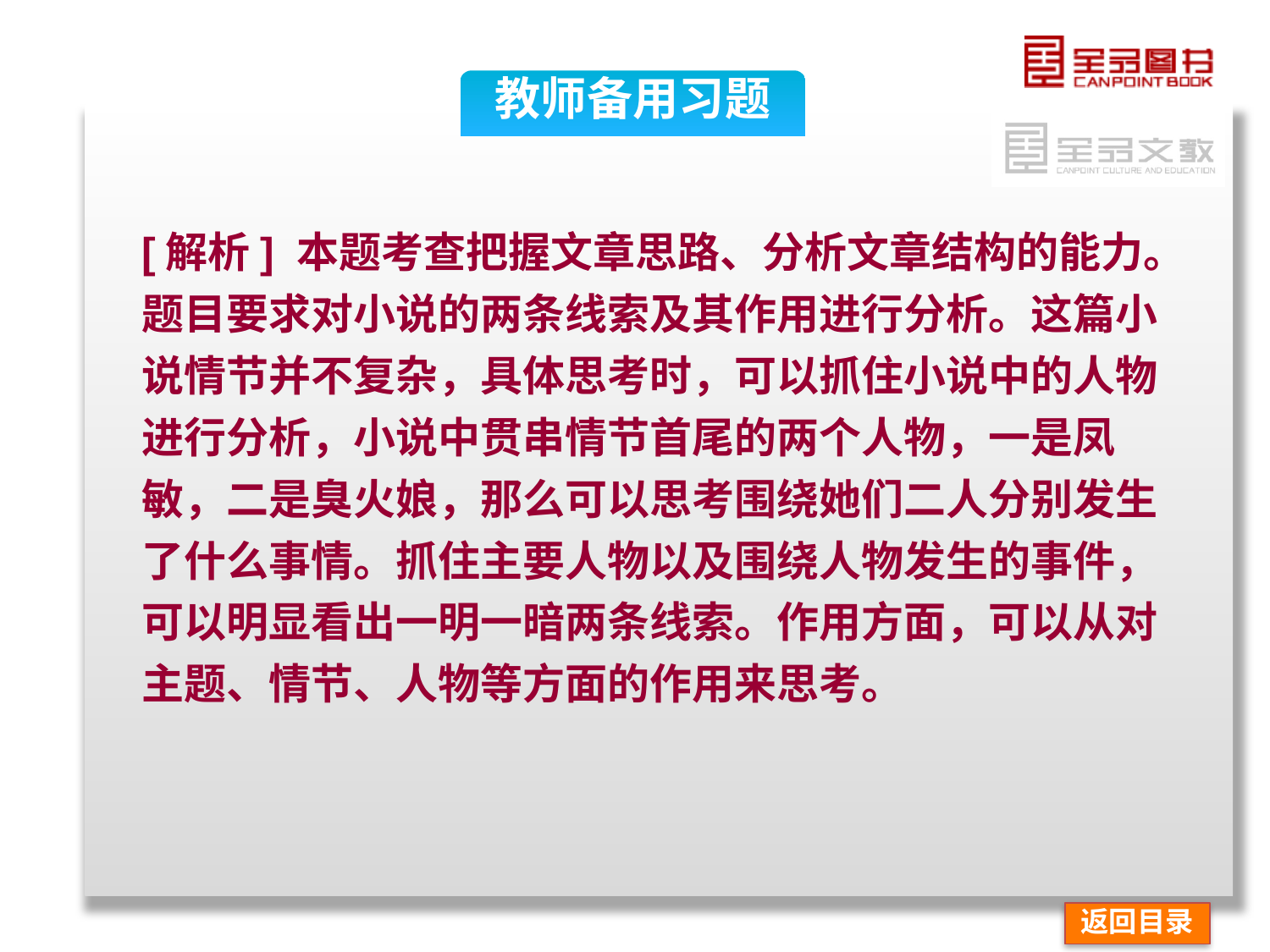

教师备用习题
[解析] 本题考查把握文章思路、分析文章结构的能力。题目要求对小说的两条线索及其作用进行分析。这篇小说情节并不复杂，具体思考时，可以抓住小说中的人物进行分析，小说中贯串情节首尾的两个人物，一是凤敏，二是臭火娘，那么可以思考围绕她们二人分别发生了什么事情。抓住主要人物以及围绕人物发生的事件，可以明显看出一明一暗两条线索。作用方面，可以从对主题、情节、人物等方面的作用来思考。
返回目录